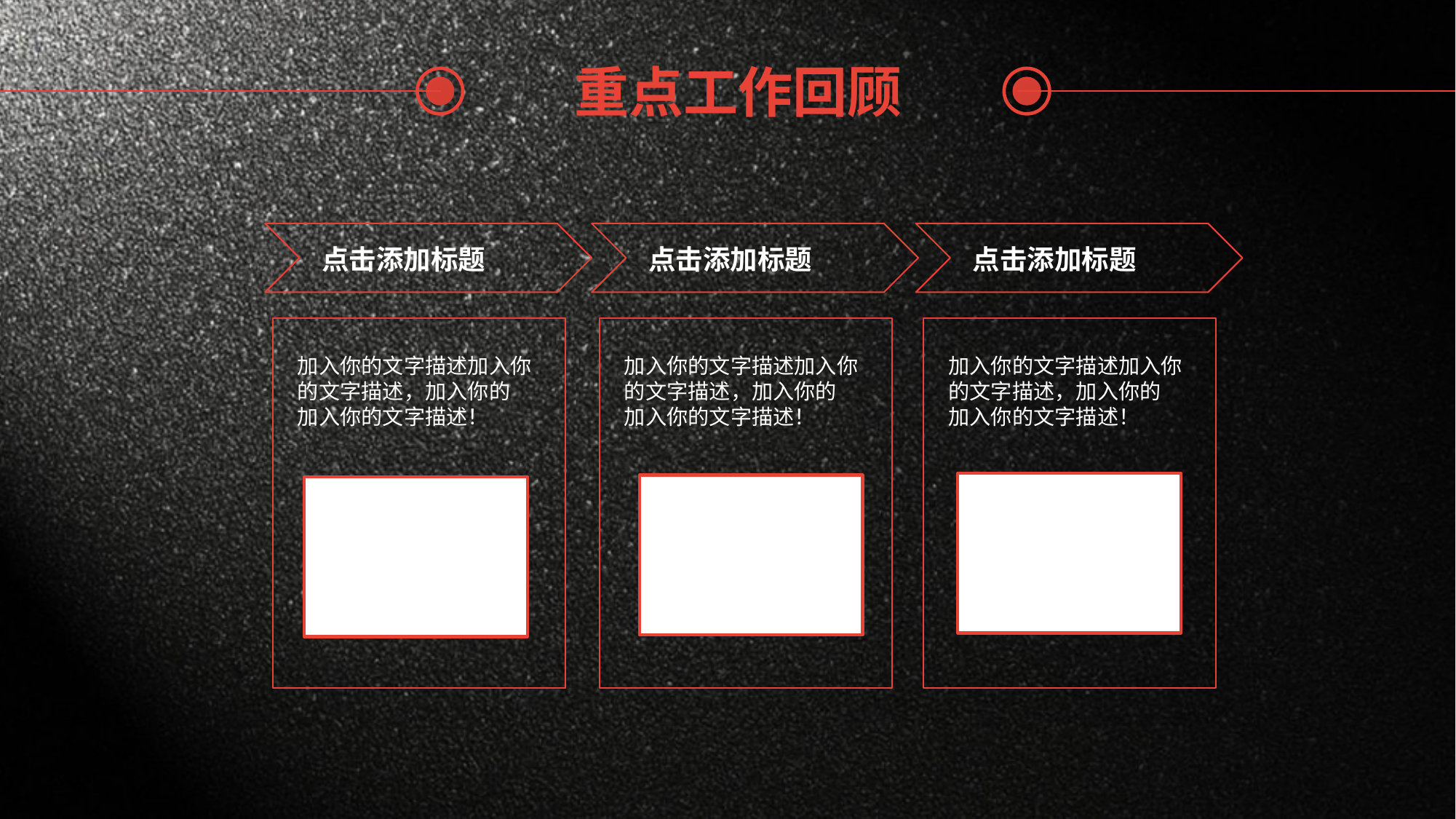

重点工作回顾

点击添加标题
点击添加标题
点击添加标题

加入你的文字描述加入你的文字描述，加入你的
加入你的文字描述！

加入你的文字描述加入你的文字描述，加入你的
加入你的文字描述！
加入你的文字描述加入你的文字描述，加入你的
加入你的文字描述！